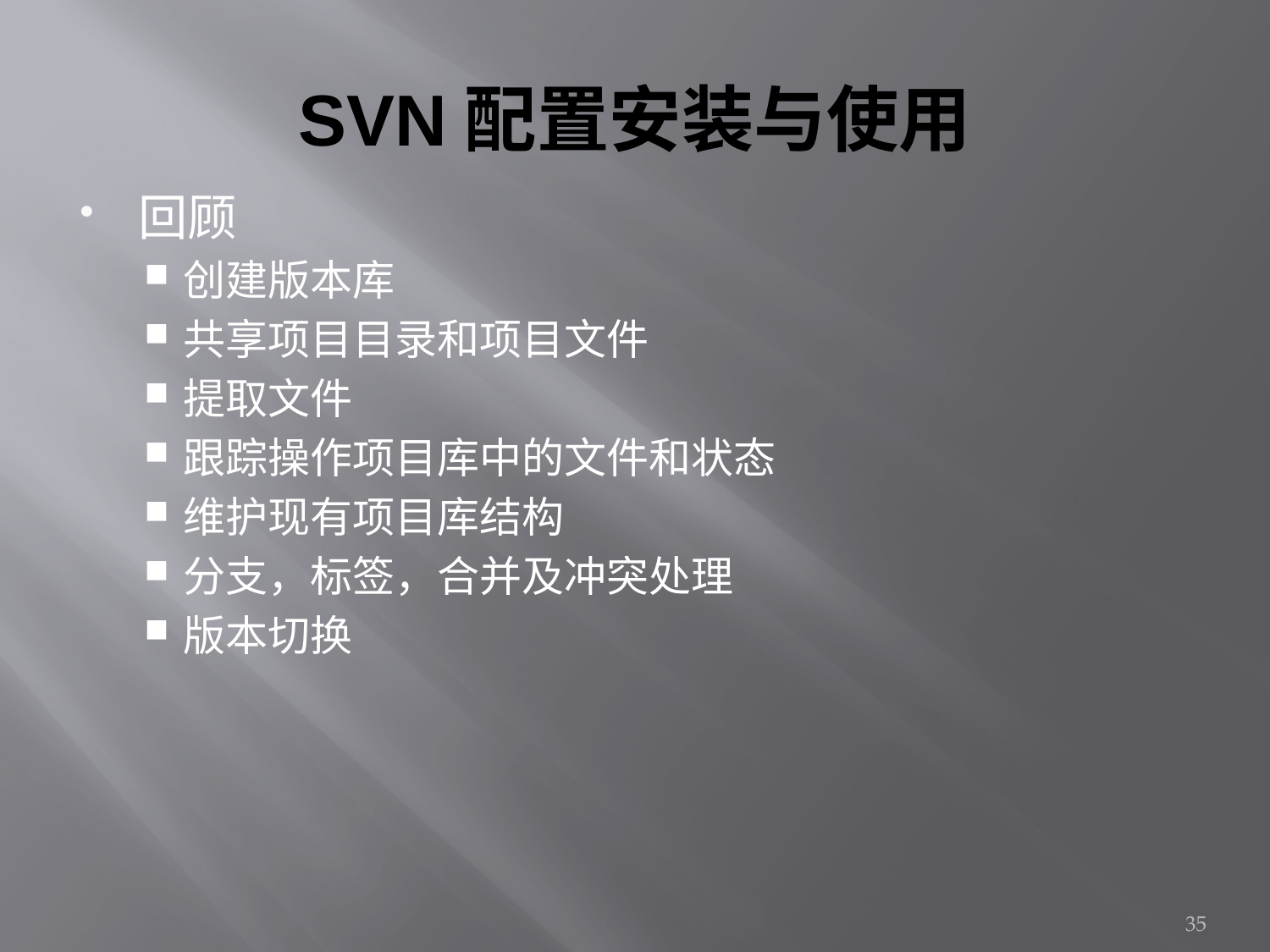

# SVN配置安装与使用
回顾
创建版本库
共享项目目录和项目文件
提取文件
跟踪操作项目库中的文件和状态
维护现有项目库结构
分支，标签，合并及冲突处理
版本切换

35